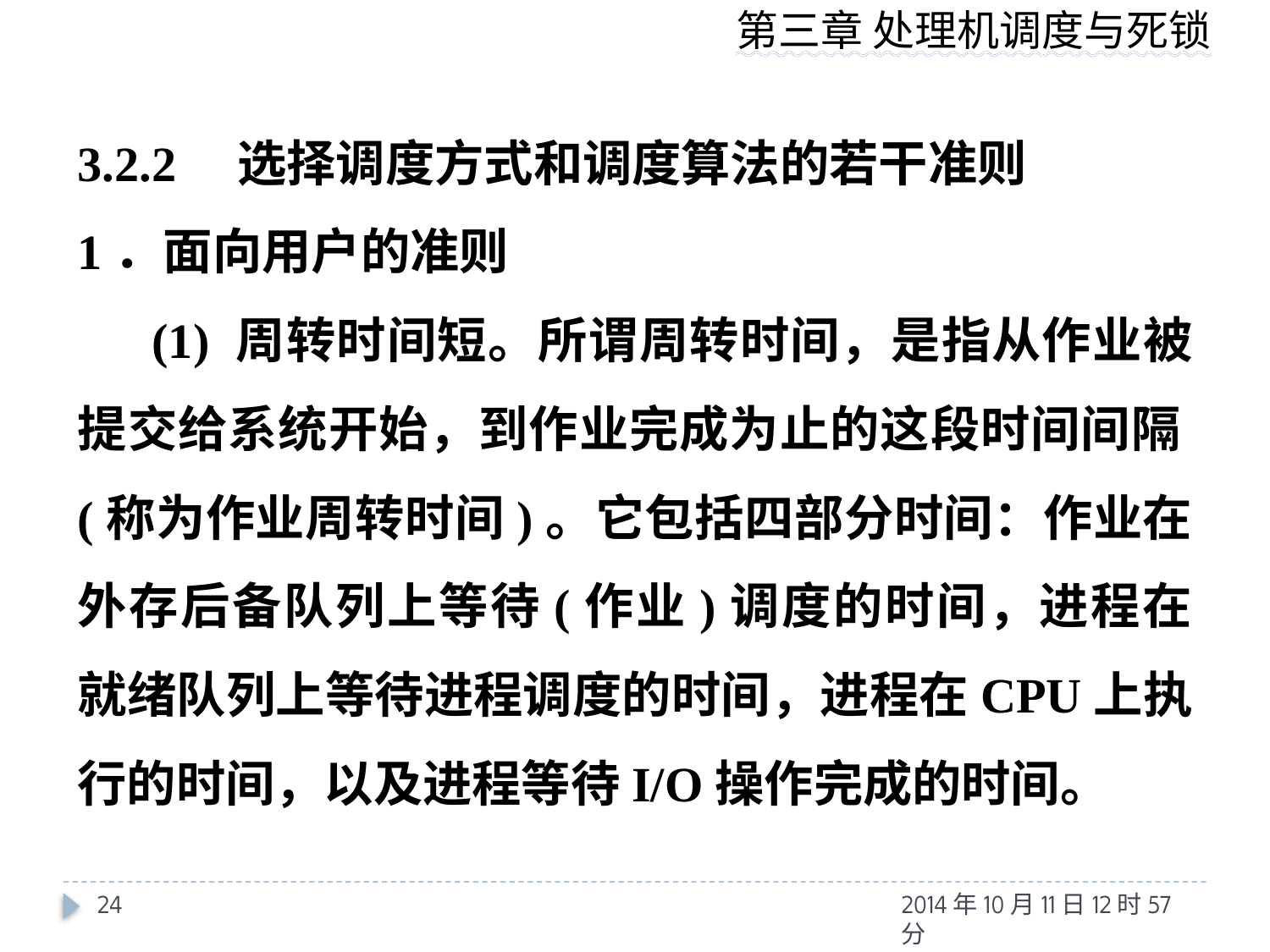

3.2.2　选择调度方式和调度算法的若干准则
1．面向用户的准则
　 (1) 周转时间短。所谓周转时间，是指从作业被提交给系统开始，到作业完成为止的这段时间间隔(称为作业周转时间)。它包括四部分时间：作业在外存后备队列上等待(作业)调度的时间，进程在就绪队列上等待进程调度的时间，进程在CPU上执行的时间，以及进程等待I/O操作完成的时间。

24
2014年10月11日12时57分